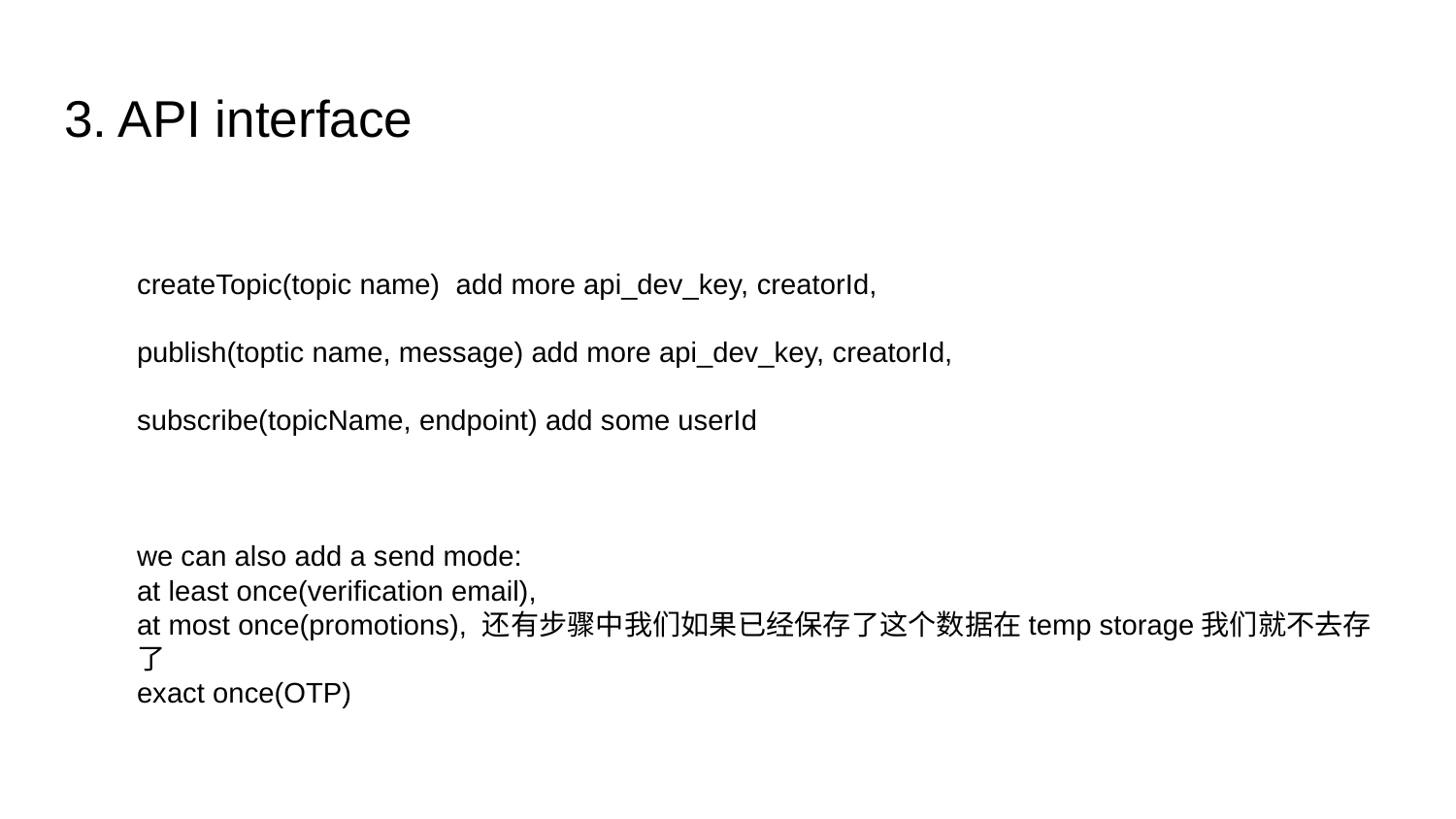

# 3. API interface

createTopic(topic name)  add more api_dev_key, creatorId,

publish(toptic name, message) add more api_dev_key, creatorId,

subscribe(topicName, endpoint) add some userId

we can also add a send mode:
at least once(verification email),
at most once(promotions), 还有步骤中我们如果已经保存了这个数据在temp storage我们就不去存了
exact once(OTP)